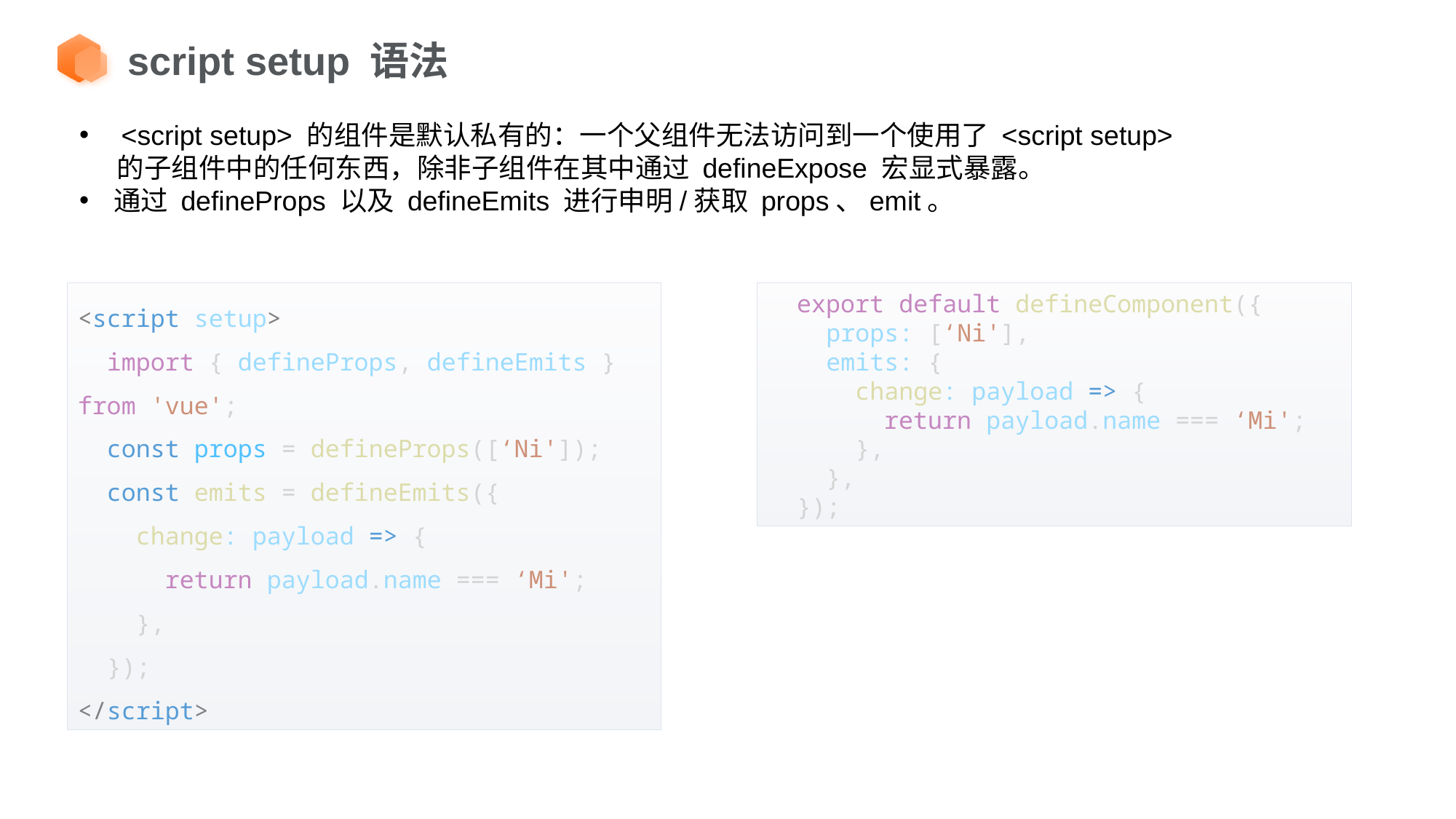

script setup 语法
 <script setup> 的组件是默认私有的：一个父组件无法访问到一个使用了 <script setup>
     的子组件中的任何东西，除非子组件在其中通过 defineExpose 宏显式暴露。
通过 defineProps 以及 defineEmits 进行申明/获取 props、emit。
<script setup>
  import { defineProps, defineEmits } from 'vue';
  const props = defineProps([‘Ni']);
  const emits = defineEmits({
    change: payload => {
      return payload.name === ‘Mi';
    },
  });
</script>
  export default defineComponent({
    props: [‘Ni'],
    emits: {
      change: payload => {
        return payload.name === ‘Mi';
      },
    },
  });